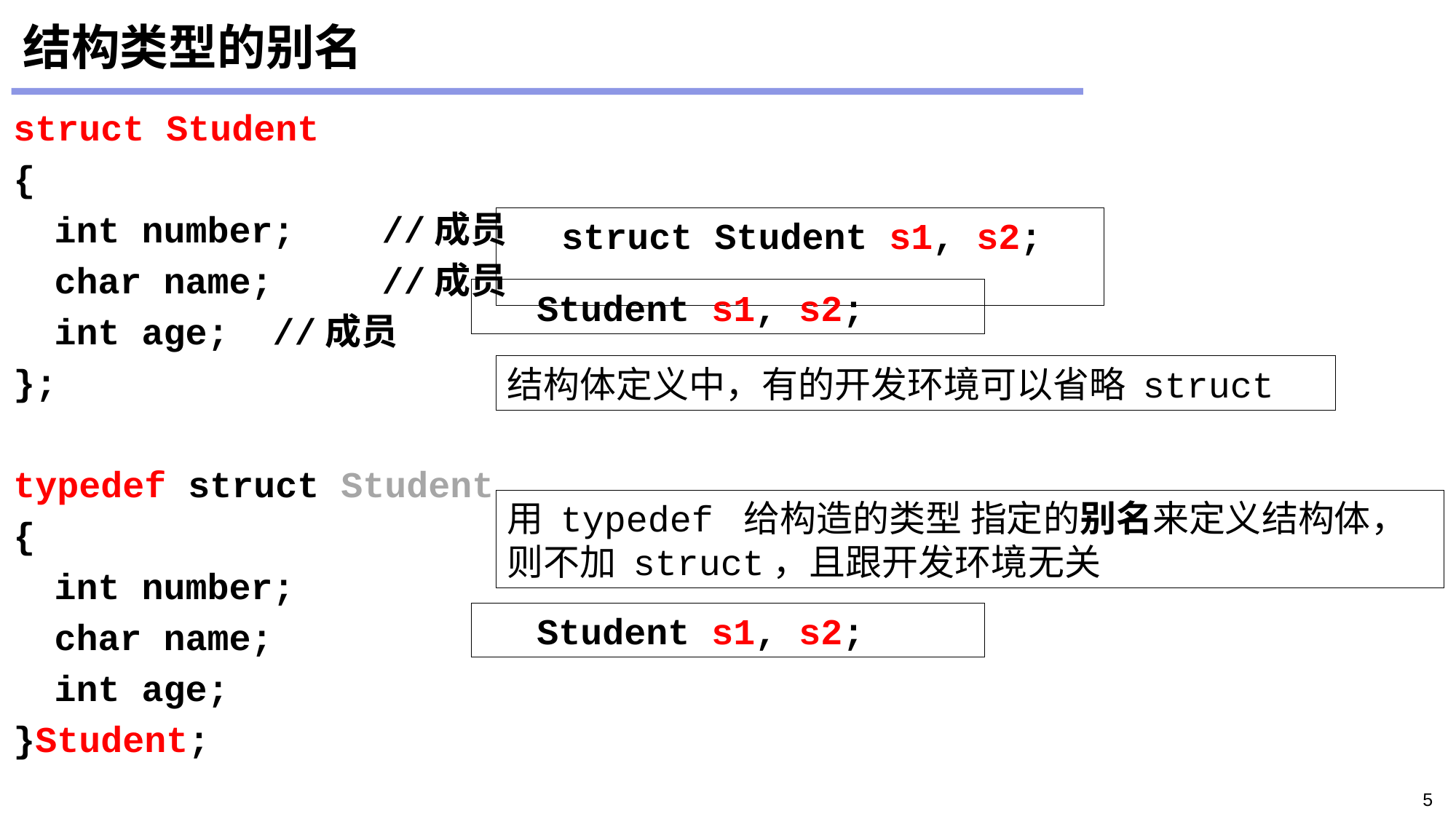

# 结构类型的别名
struct Student
{
	int number;	//成员
	char name; 	//成员
	int age; 	//成员
};

typedef struct Student
{
	int number;
	char name;
	int age;
}Student;
struct Student s1, s2;
Student s1, s2;
结构体定义中，有的开发环境可以省略 struct
用 typedef 给构造的类型 指定的别名来定义结构体，
则不加 struct，且跟开发环境无关
Student s1, s2;
5